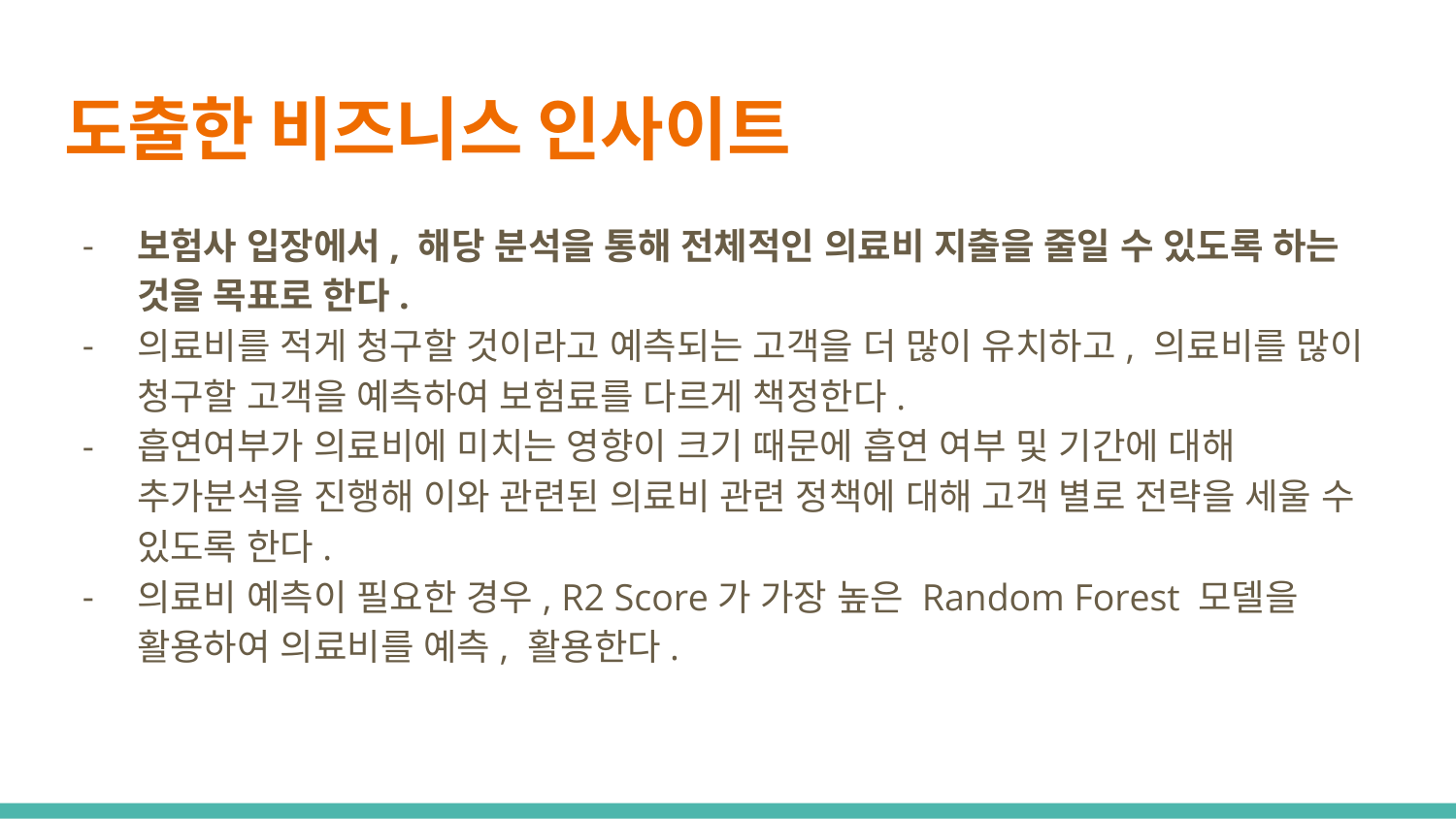

# 도출한 비즈니스 인사이트
보험사 입장에서, 해당 분석을 통해 전체적인 의료비 지출을 줄일 수 있도록 하는 것을 목표로 한다.
의료비를 적게 청구할 것이라고 예측되는 고객을 더 많이 유치하고, 의료비를 많이 청구할 고객을 예측하여 보험료를 다르게 책정한다.
흡연여부가 의료비에 미치는 영향이 크기 때문에 흡연 여부 및 기간에 대해 추가분석을 진행해 이와 관련된 의료비 관련 정책에 대해 고객 별로 전략을 세울 수 있도록 한다.
의료비 예측이 필요한 경우, R2 Score가 가장 높은 Random Forest 모델을 활용하여 의료비를 예측, 활용한다.